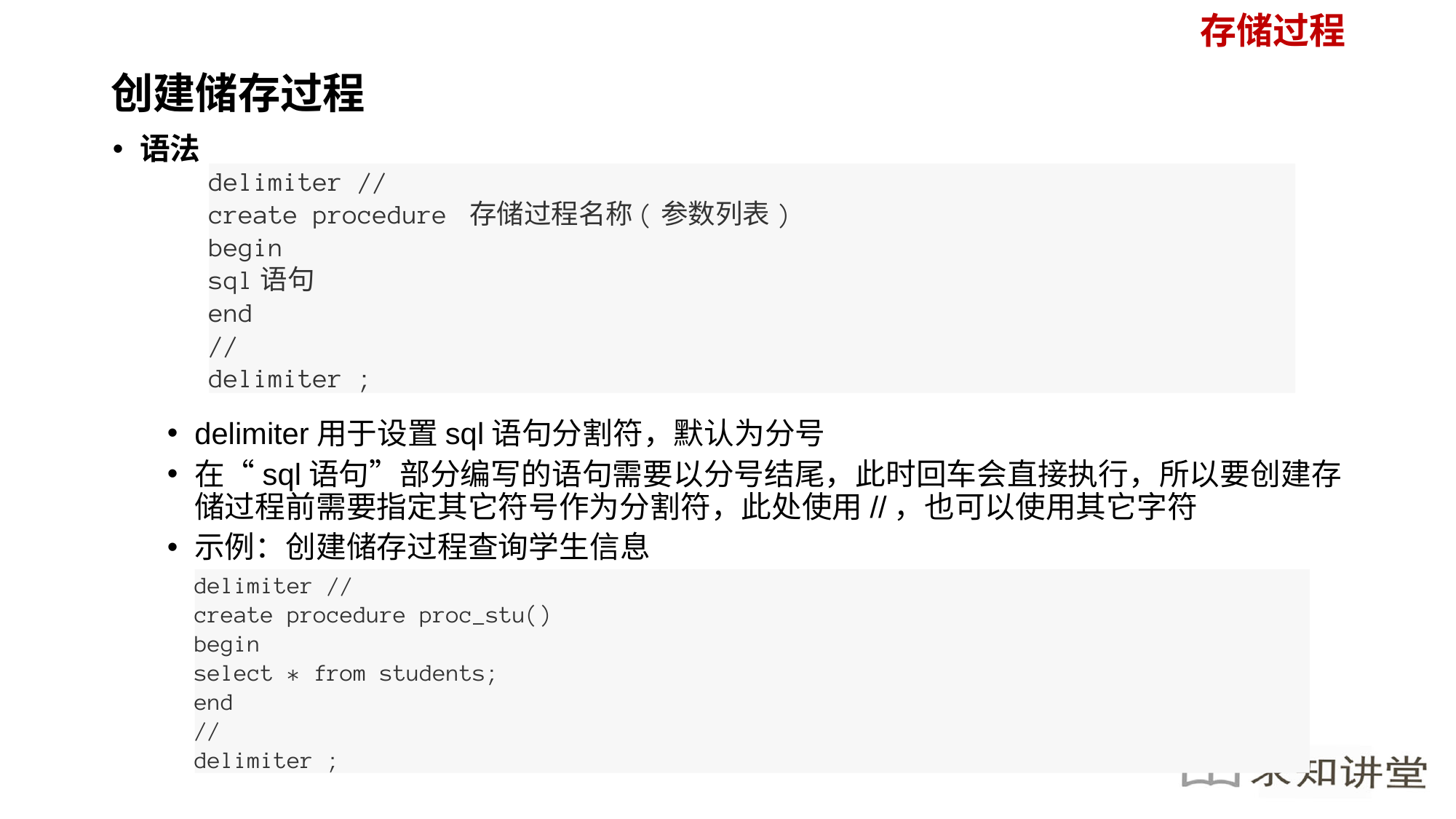

存储过程
# 创建储存过程
语法

delimiter用于设置sql语句分割符，默认为分号
在“sql语句”部分编写的语句需要以分号结尾，此时回车会直接执行，所以要创建存储过程前需要指定其它符号作为分割符，此处使用//，也可以使用其它字符
示例：创建储存过程查询学生信息

delimiter //
create procedure 存储过程名称(参数列表)
begin
sql语句
end
//
delimiter ;
delimiter //
create procedure proc_stu()
begin
select * from students;
end
//
delimiter ;